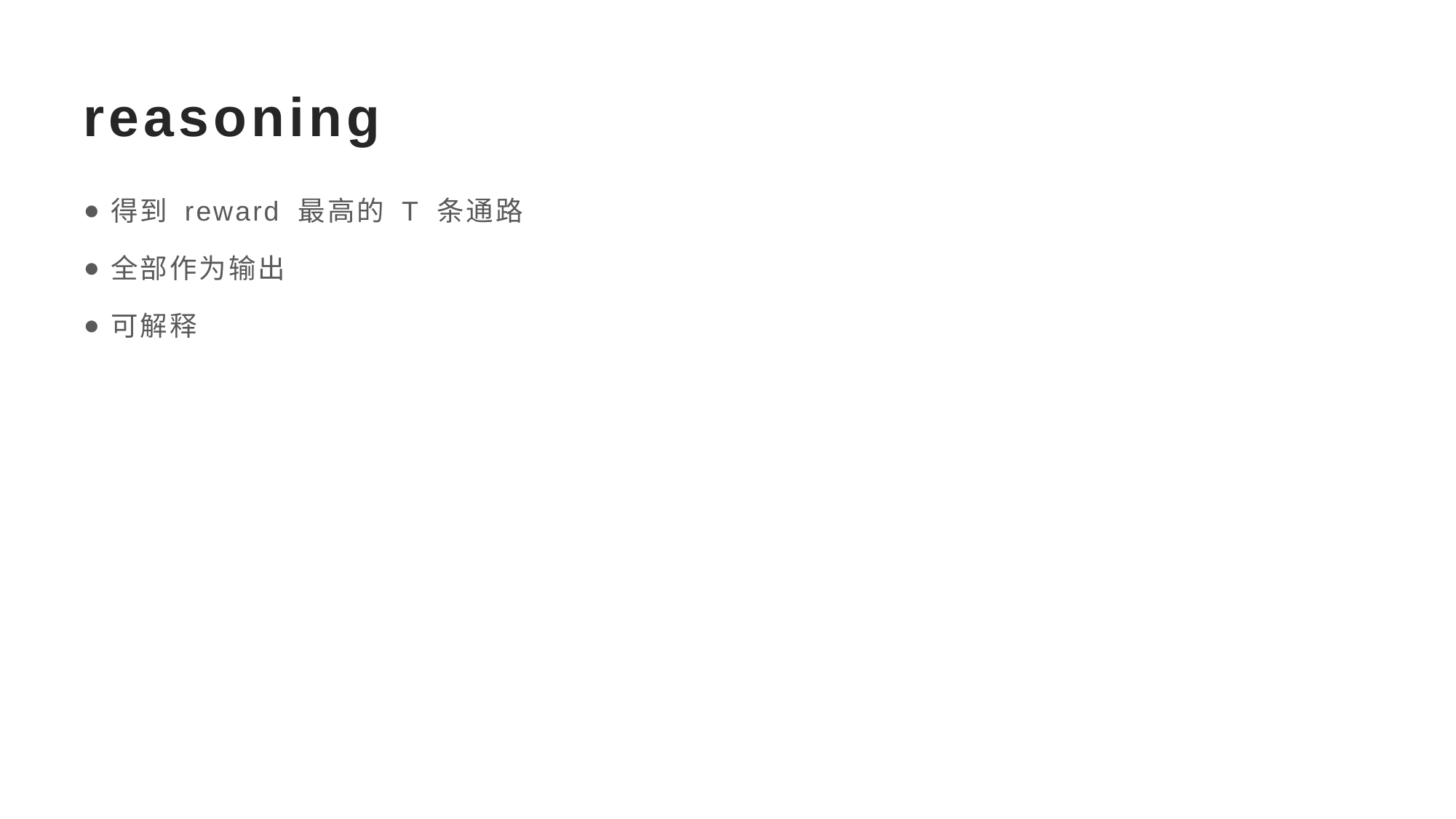

# reasoning
得到 reward 最高的 T 条通路
全部作为输出
可解释